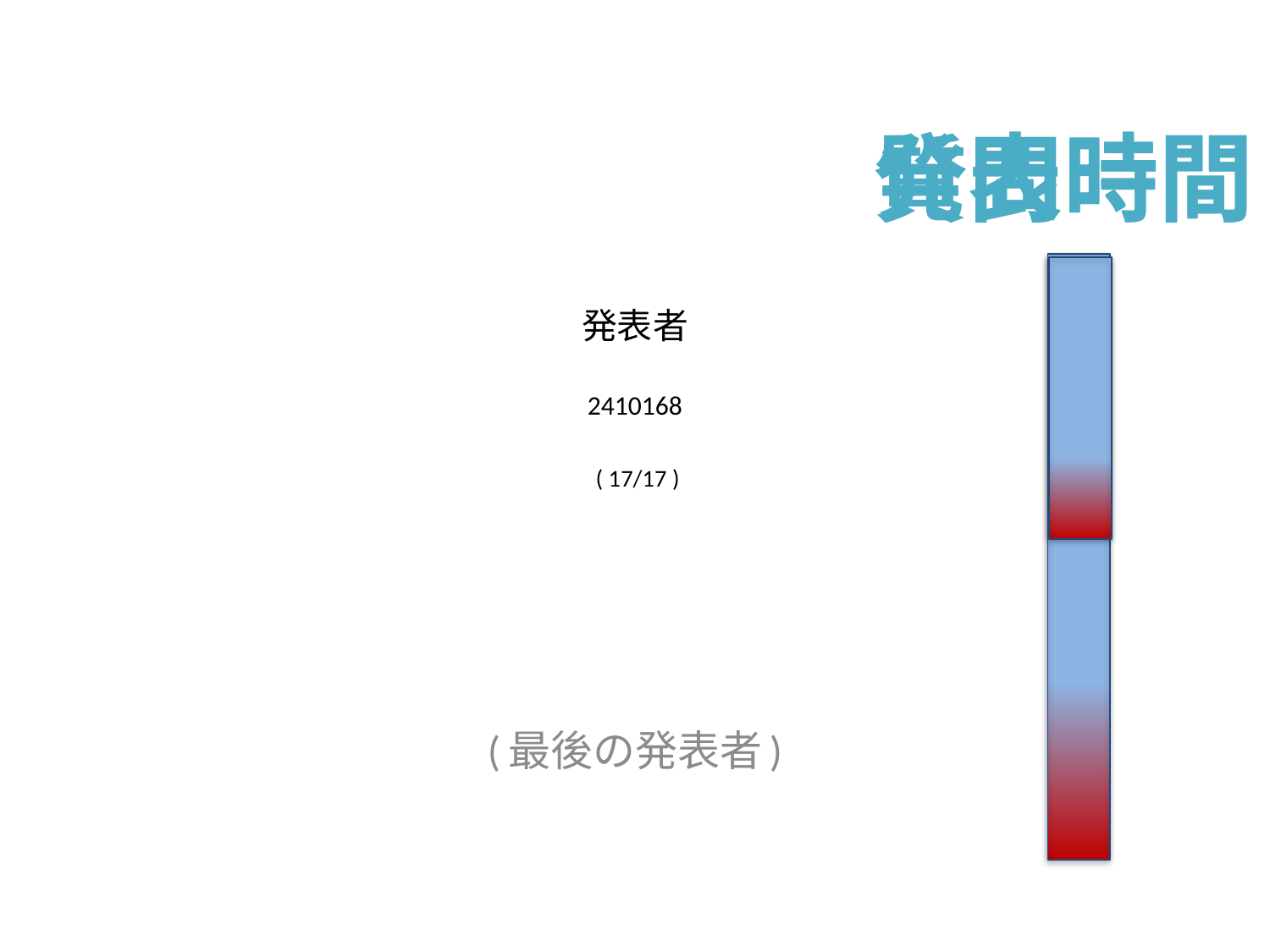

発表時間
質問時間

# 発表者 2410168
 ( 17/17 )

(最後の発表者)